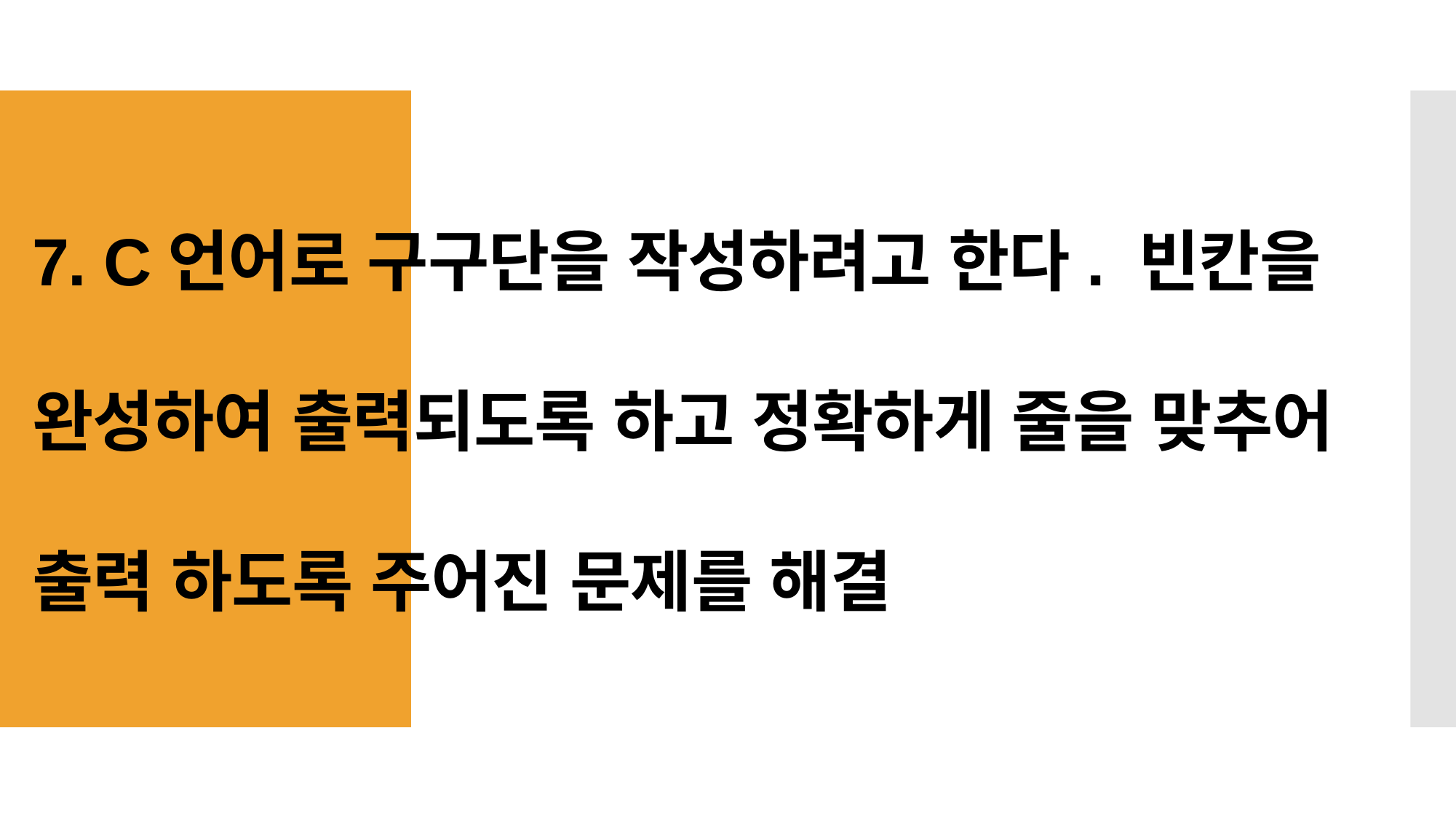

# 7. C언어로 구구단을 작성하려고 한다. 빈칸을 완성하여 출력되도록 하고 정확하게 줄을 맞추어 출력 하도록 주어진 문제를 해결